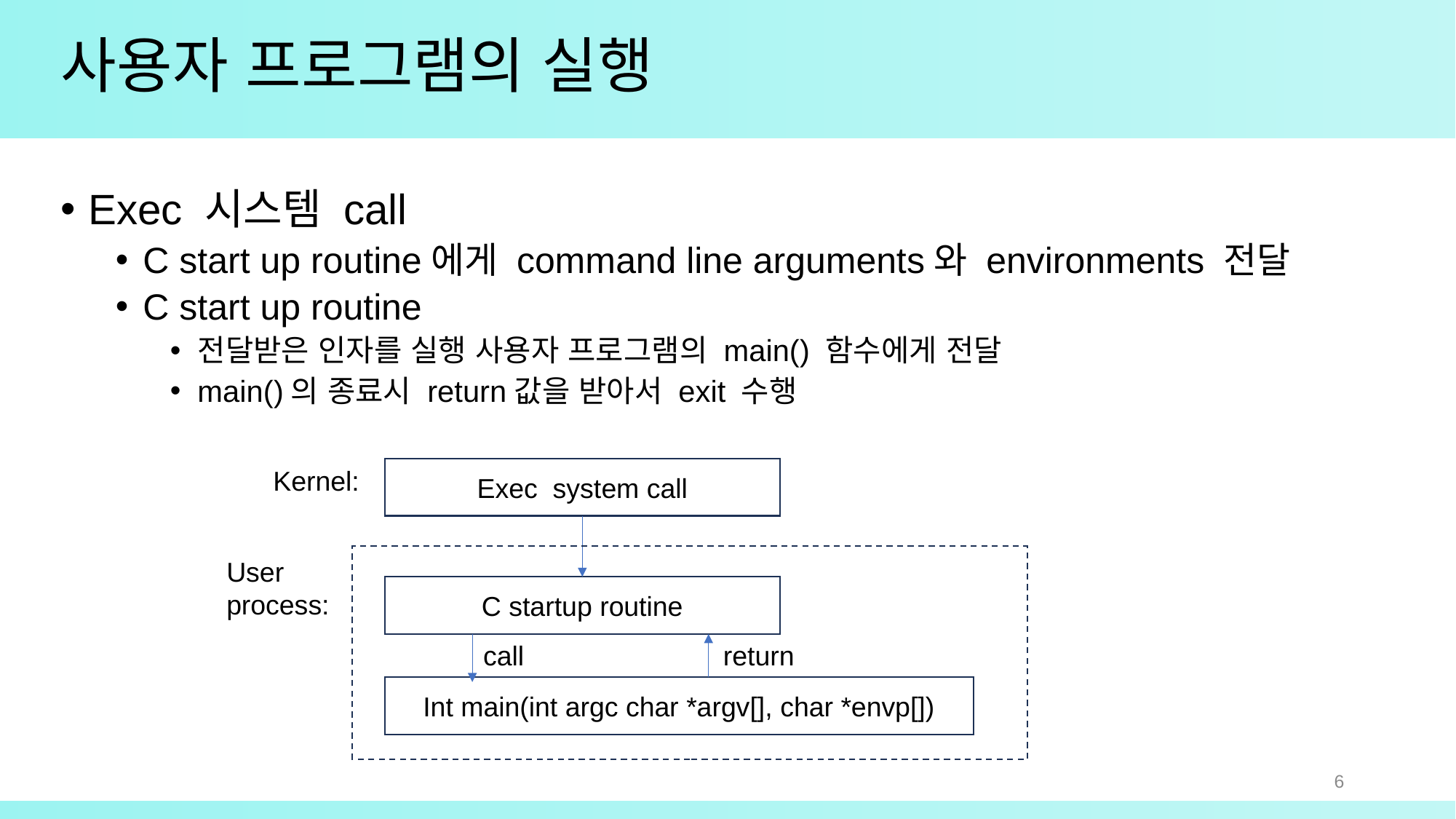

# 사용자 프로그램의 실행
Exec 시스템 call
C start up routine에게 command line arguments와 environments 전달
C start up routine
전달받은 인자를 실행 사용자 프로그램의 main() 함수에게 전달
main()의 종료시 return값을 받아서 exit 수행
Kernel:
Exec  system call

User
process:
C startup routine
call
return
Int main(int argc char *argv[], char *envp[])
6